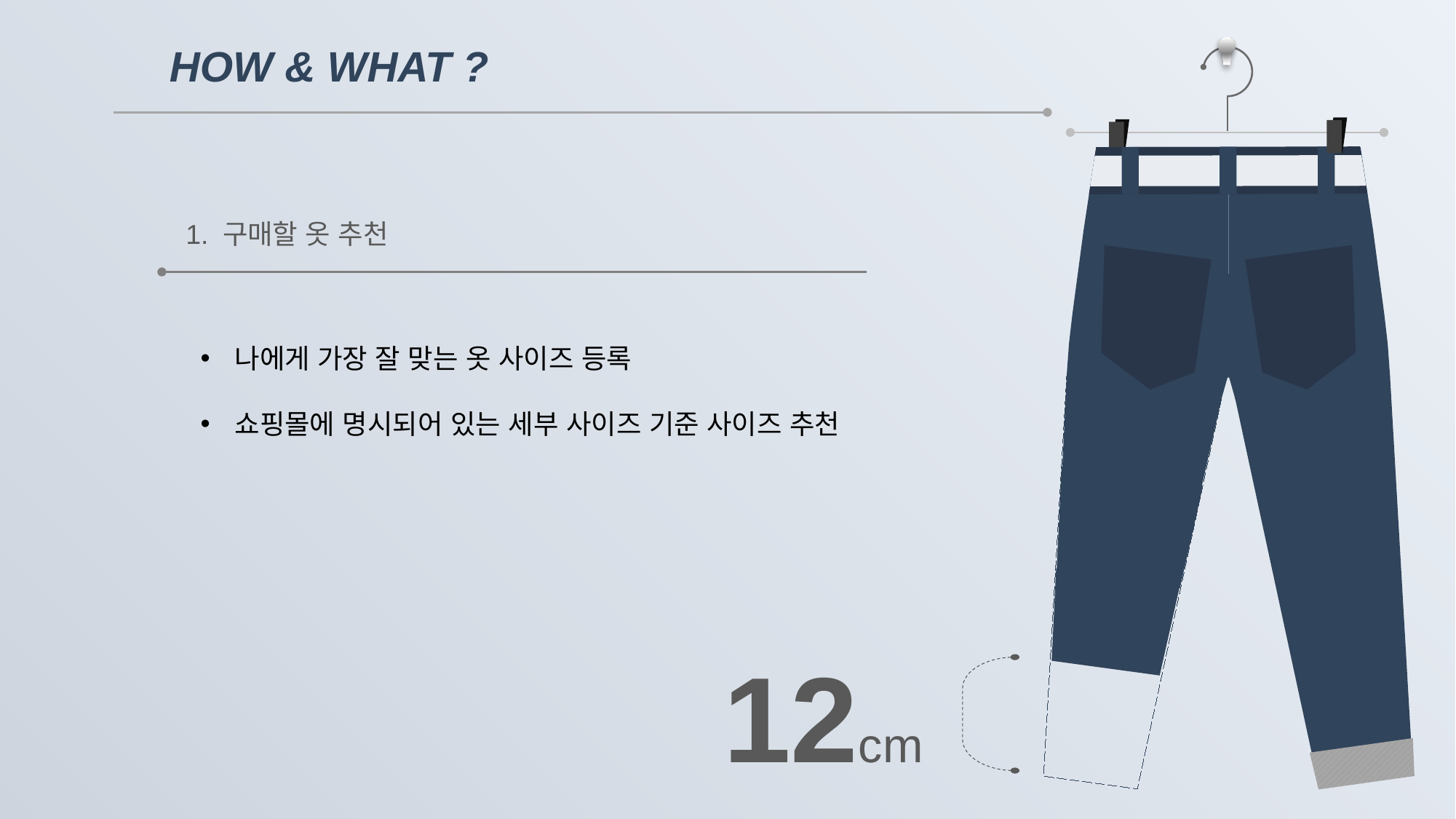

HOW & WHAT ?

1. 구매할 옷 추천
나에게 가장 잘 맞는 옷 사이즈 등록

쇼핑몰에 명시되어 있는 세부 사이즈 기준 사이즈 추천

12cm